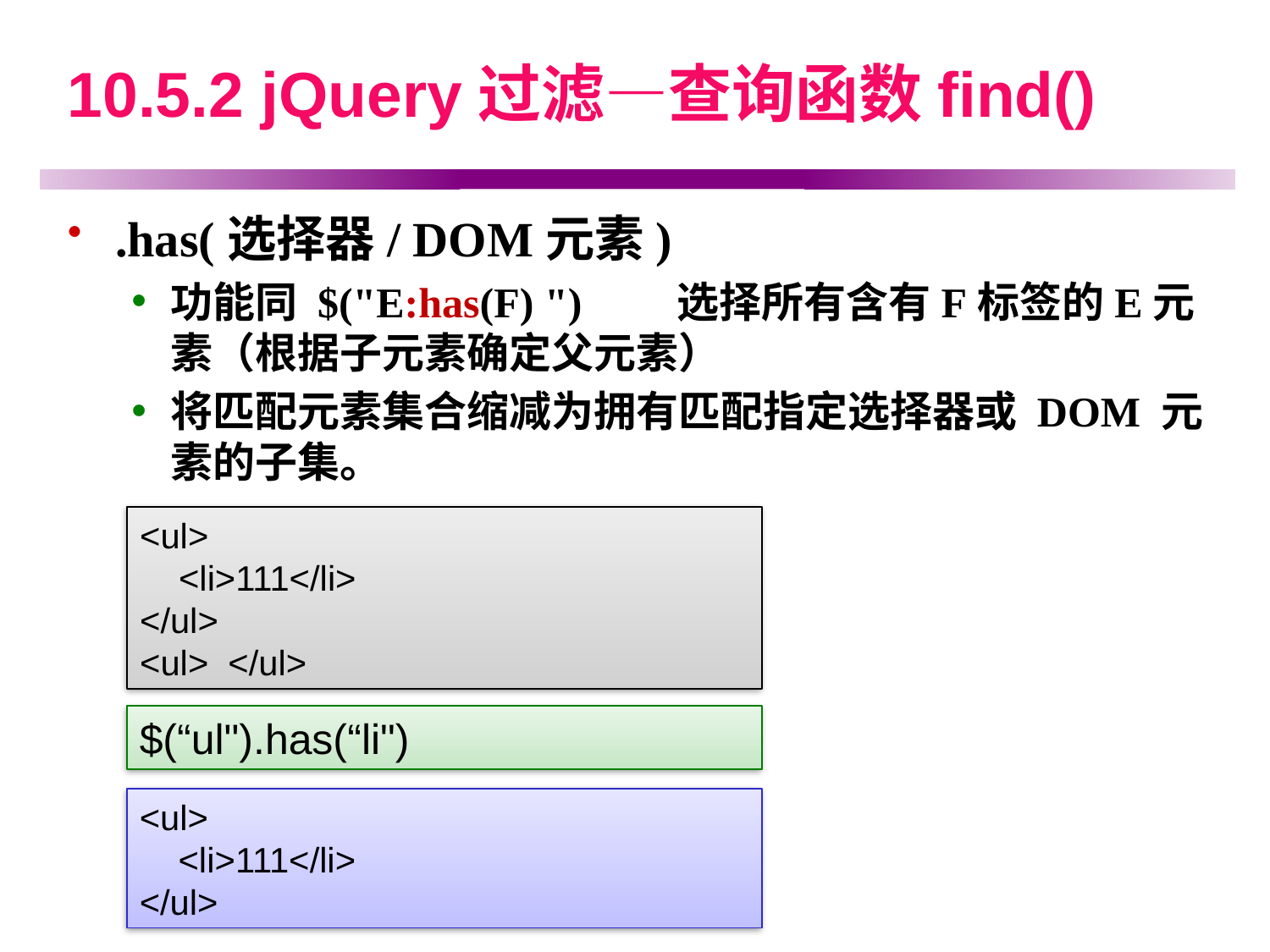

# 10.5.2 jQuery过滤—查询函数find()
.has(选择器/ DOM元素)
功能同 $("E:has(F) ")        选择所有含有F标签的E元素（根据子元素确定父元素）
将匹配元素集合缩减为拥有匹配指定选择器或 DOM 元素的子集。
<ul>
    <li>111</li>
</ul>
<ul>  </ul>
$(“ul").has(“li")
<ul>
    <li>111</li>
</ul>